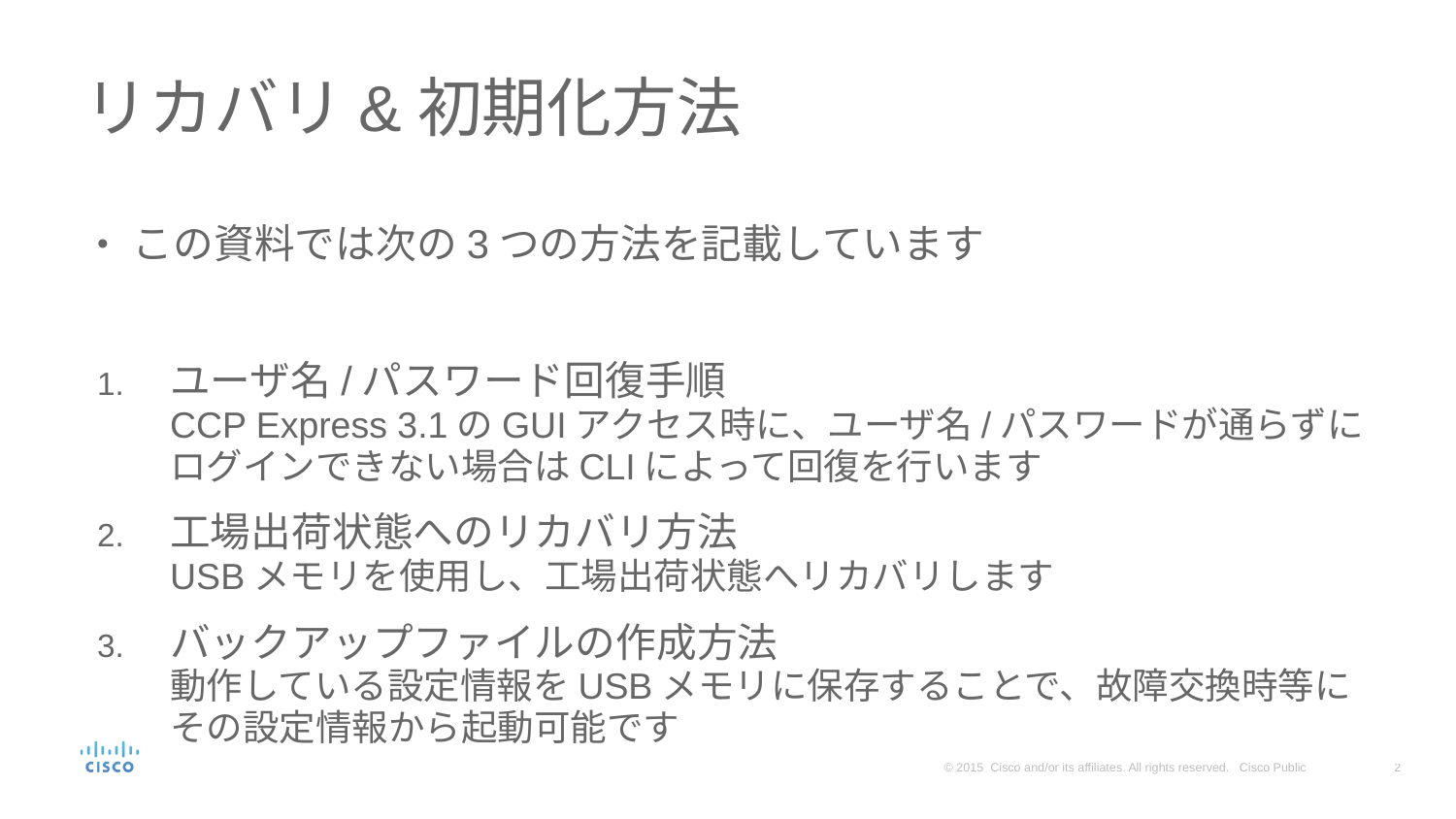

# リカバリ&初期化方法
この資料では次の3つの方法を記載しています

ユーザ名/パスワード回復手順
CCP Express 3.1のGUIアクセス時に、ユーザ名/パスワードが通らずにログインできない場合はCLIによって回復を行います
工場出荷状態へのリカバリ方法
USBメモリを使用し、工場出荷状態へリカバリします
バックアップファイルの作成方法
動作している設定情報をUSBメモリに保存することで、故障交換時等にその設定情報から起動可能です